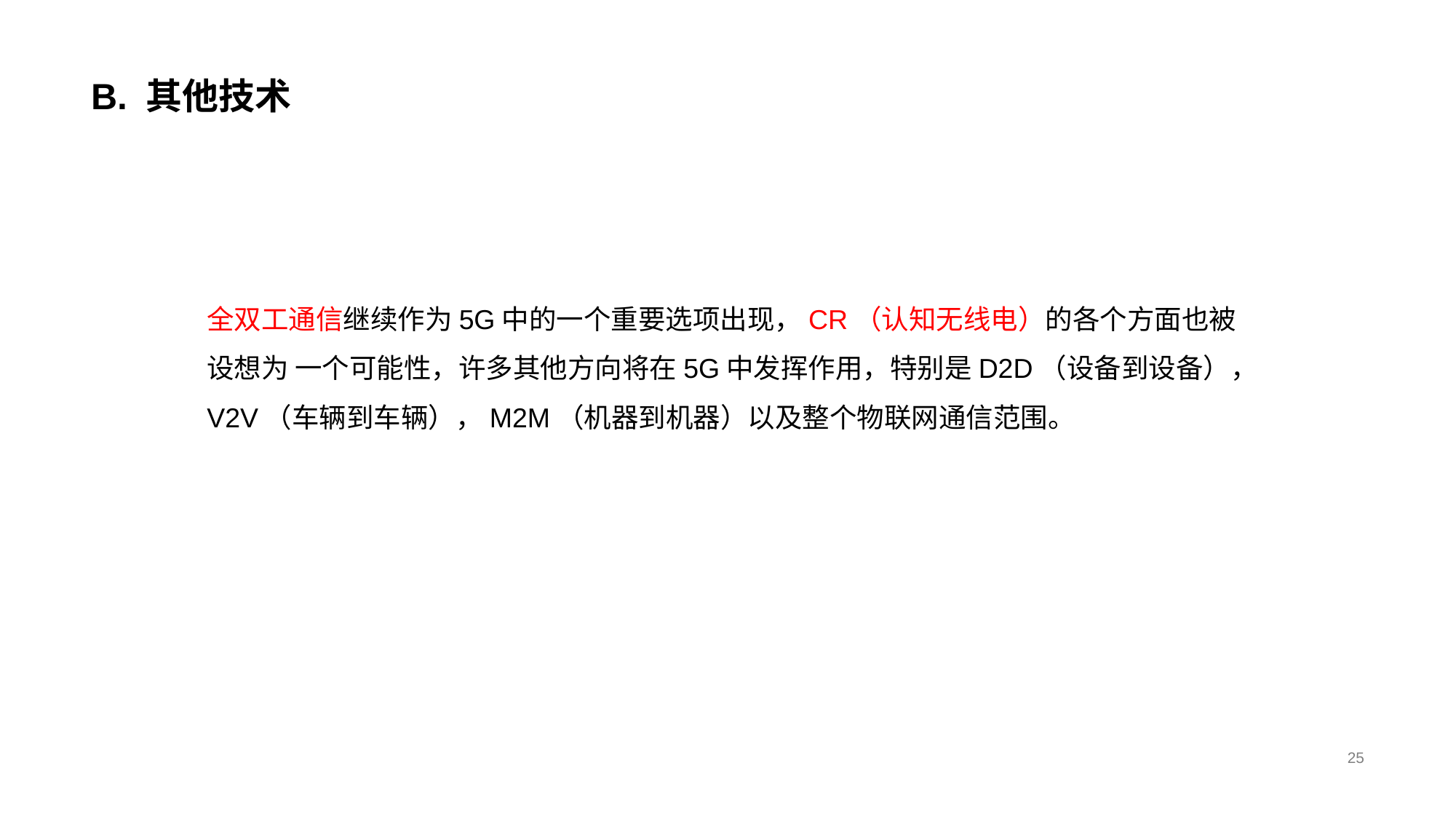

# B. 其他技术
全双工通信继续作为5G中的一个重要选项出现，CR（认知无线电）的各个方面也被设想为 一个可能性，许多其他方向将在5G中发挥作用，特别是D2D（设备到设备），V2V（车辆到车辆），M2M（机器到机器）以及整个物联网通信范围。
25